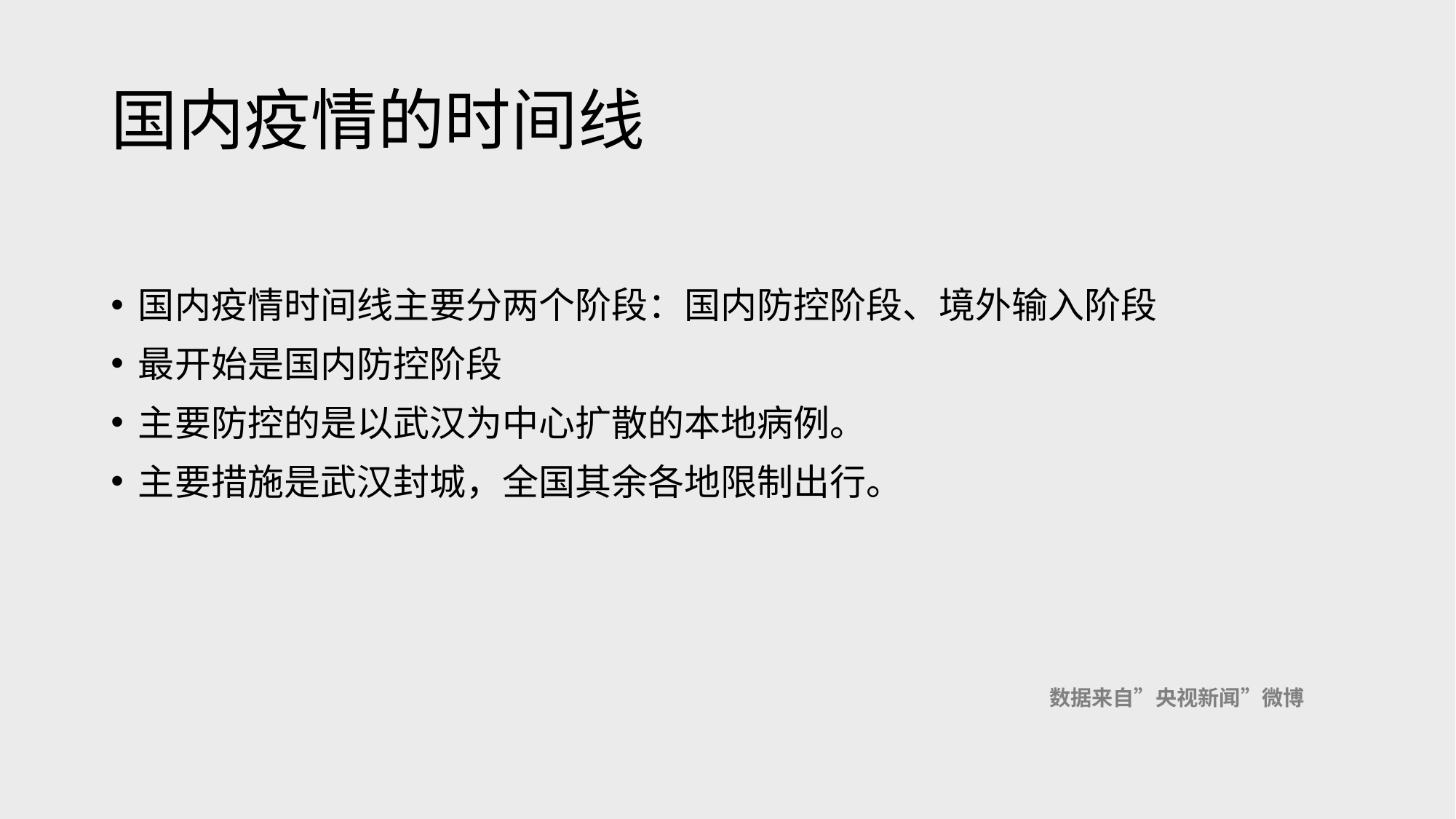

# 国内疫情的时间线

国内疫情时间线主要分两个阶段：国内防控阶段、境外输入阶段
最开始是国内防控阶段
主要防控的是以武汉为中心扩散的本地病例。
主要措施是武汉封城，全国其余各地限制出行。
数据来自”央视新闻”微博